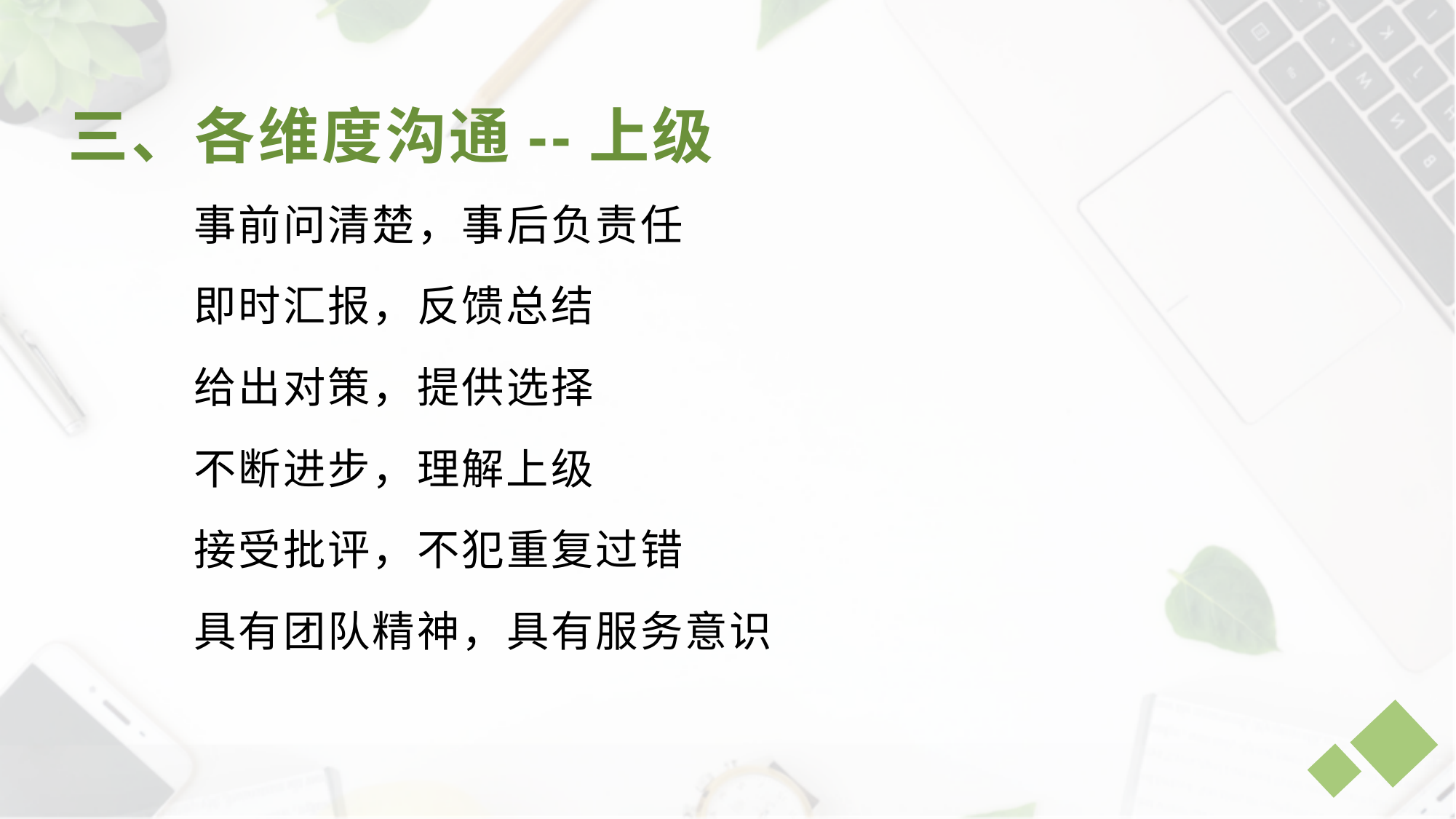

三、各维度沟通--上级
 事前问清楚，事后负责任
 即时汇报，反馈总结
 给出对策，提供选择
 不断进步，理解上级
 接受批评，不犯重复过错
 具有团队精神，具有服务意识